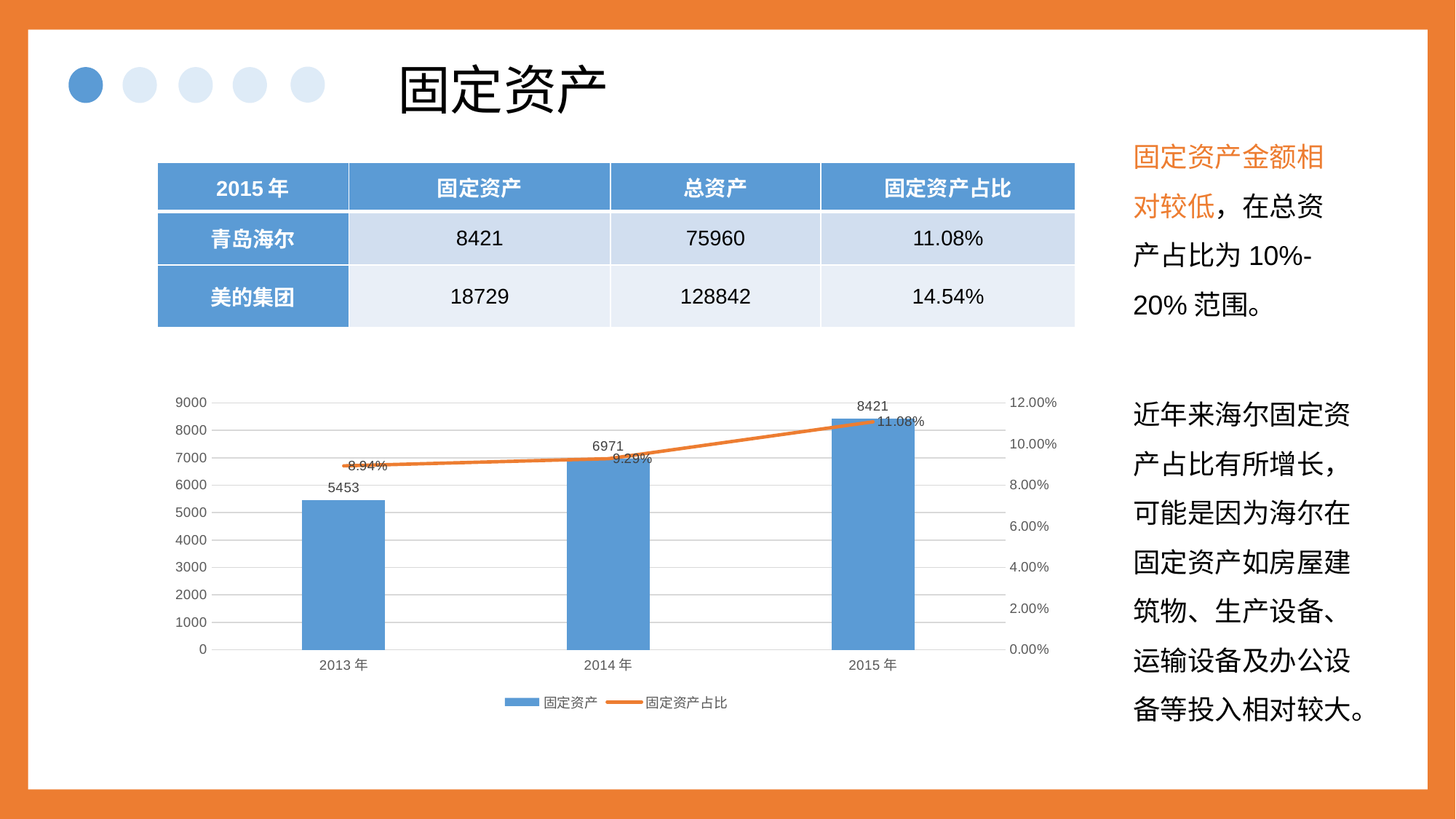

固定资产

固定资产金额相对较低，在总资产占比为10%-20%范围。
| 2015年 | 固定资产 | 总资产 | 固定资产占比 |
| --- | --- | --- | --- |
| 青岛海尔 | 8421 | 75960 | 11.08% |
| 美的集团 | 18729 | 128842 | 14.54% |
近年来海尔固定资产占比有所增长，可能是因为海尔在固定资产如房屋建筑物、生产设备、运输设备及办公设备等投入相对较大。

### Chart

| Category | 固定资产 | 固定资产占比 |
|---|---|---|
| 2013年 | 5453.0 | 0.0894 |
| 2014年 | 6971.0 | 0.0929 |
| 2015年 | 8421.0 | 0.1108 |